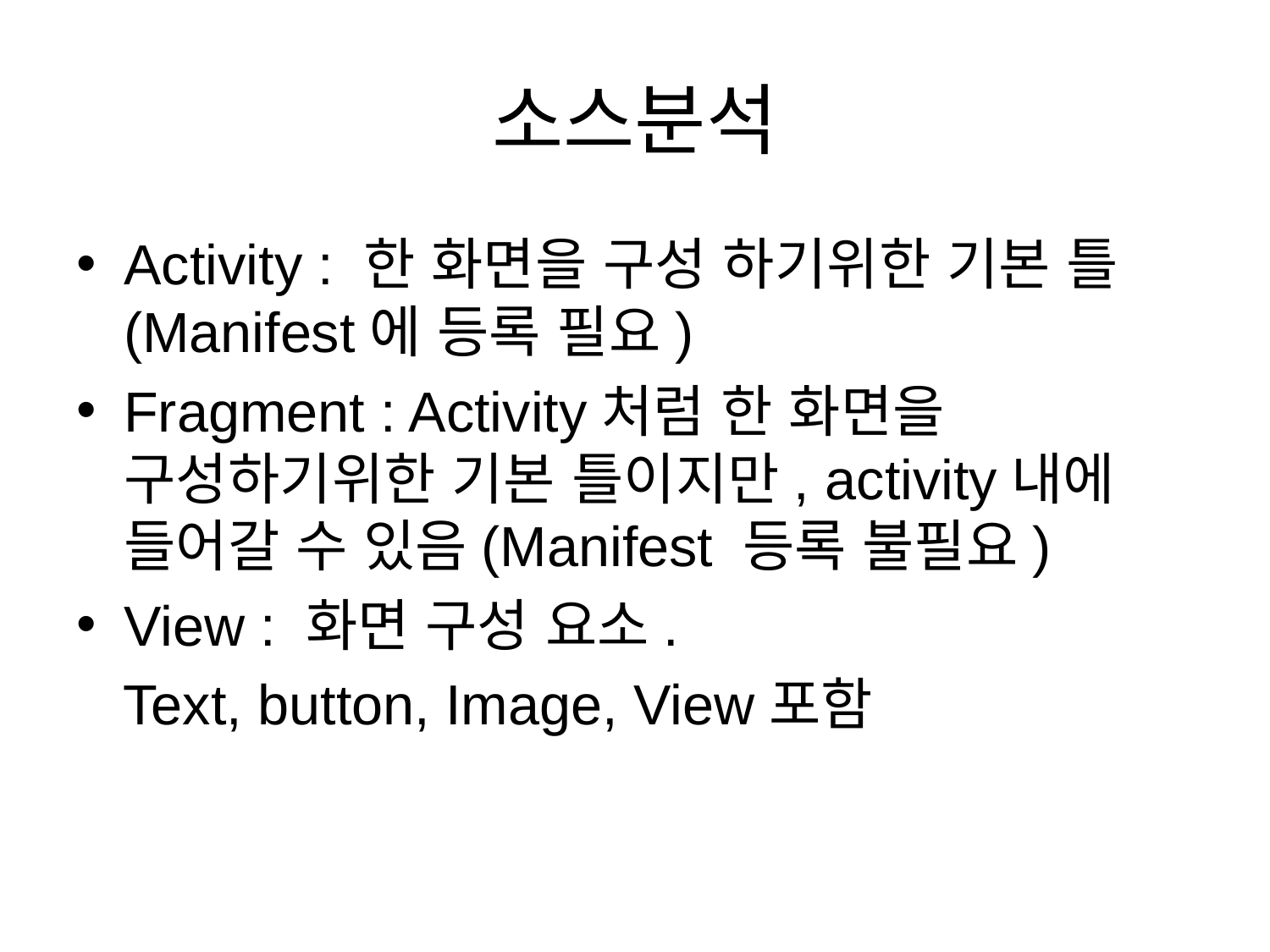

# 소스분석
Activity : 한 화면을 구성 하기위한 기본 틀 (Manifest에 등록 필요)
Fragment : Activity처럼 한 화면을 구성하기위한 기본 틀이지만, activity내에 들어갈 수 있음(Manifest 등록 불필요)
View : 화면 구성 요소.
   Text, button, Image, View포함